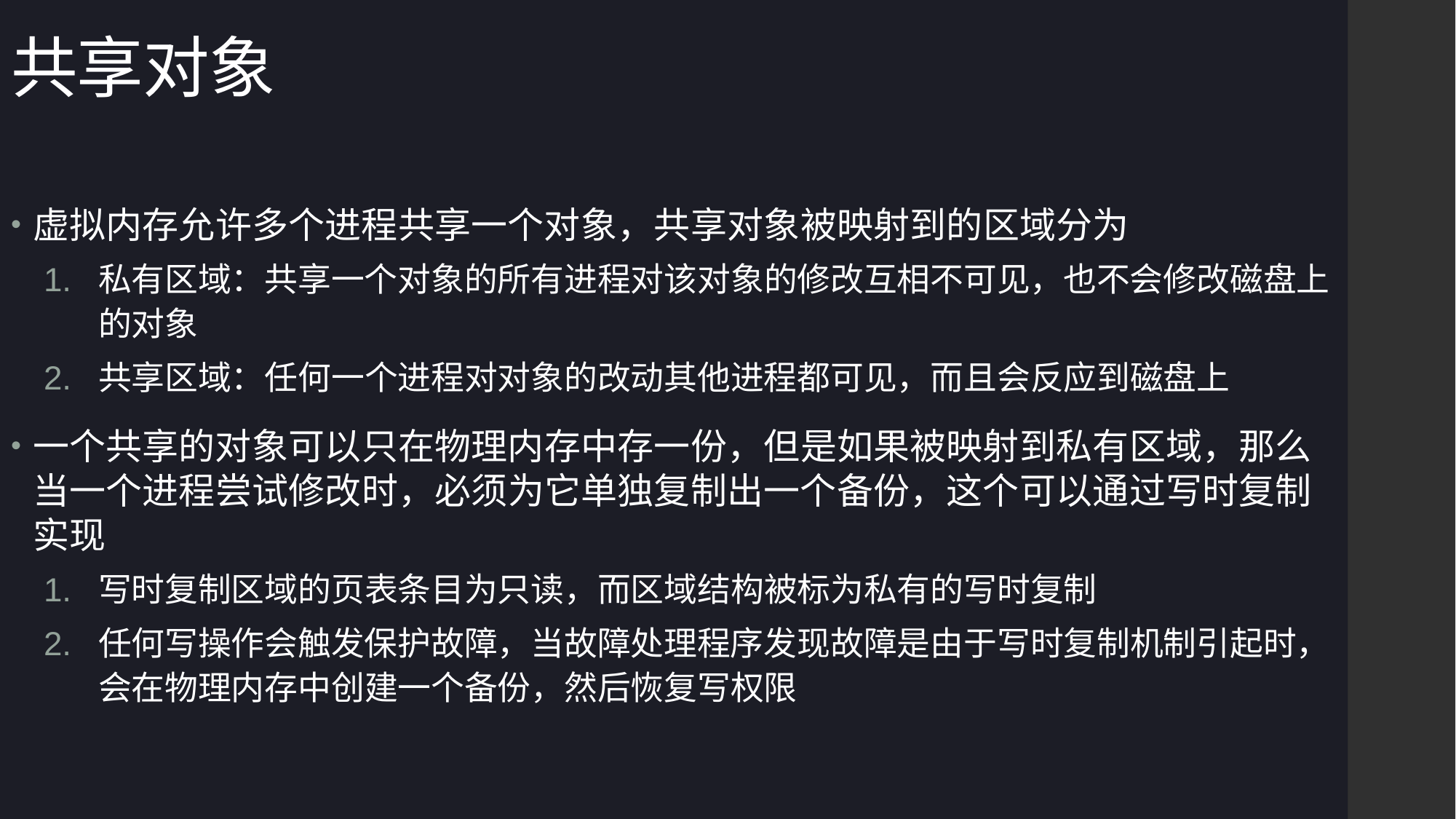

# 共享对象

虚拟内存允许多个进程共享一个对象，共享对象被映射到的区域分为
私有区域：共享一个对象的所有进程对该对象的修改互相不可见，也不会修改磁盘上的对象
共享区域：任何一个进程对对象的改动其他进程都可见，而且会反应到磁盘上
一个共享的对象可以只在物理内存中存一份，但是如果被映射到私有区域，那么当一个进程尝试修改时，必须为它单独复制出一个备份，这个可以通过写时复制实现
写时复制区域的页表条目为只读，而区域结构被标为私有的写时复制
任何写操作会触发保护故障，当故障处理程序发现故障是由于写时复制机制引起时，会在物理内存中创建一个备份，然后恢复写权限